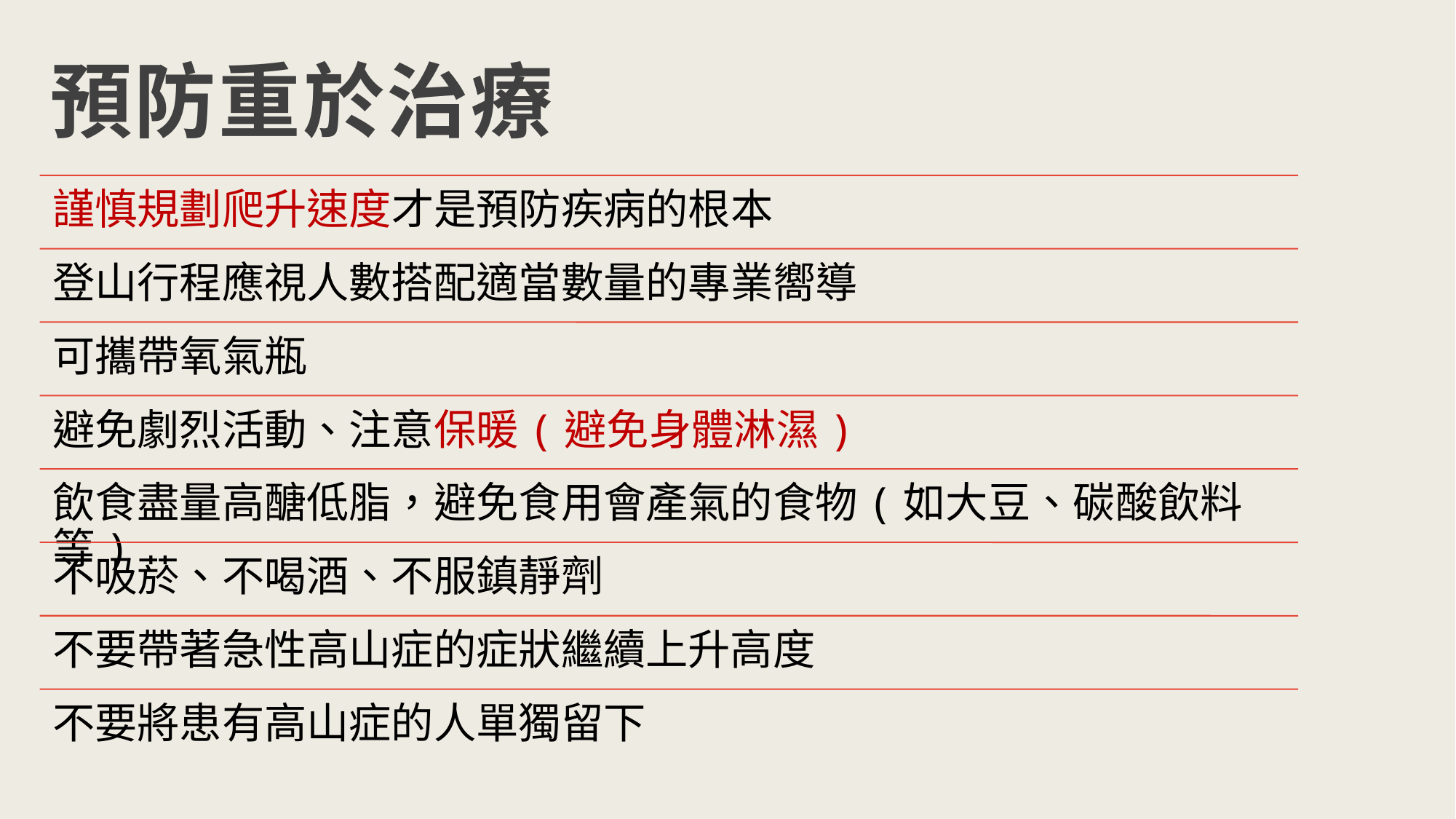

預防重於治療
謹慎規劃爬升速度才是預防疾病的根本
登山行程應視人數搭配適當數量的專業嚮導
可攜帶氧氣瓶
避免劇烈活動、注意保暖(避免身體淋濕)
飲食盡量高醣低脂，避免食用會產氣的食物(如大豆、碳酸飲料等)
不吸菸、不喝酒、不服鎮靜劑
不要帶著急性高山症的症狀繼續上升高度
不要將患有高山症的人單獨留下